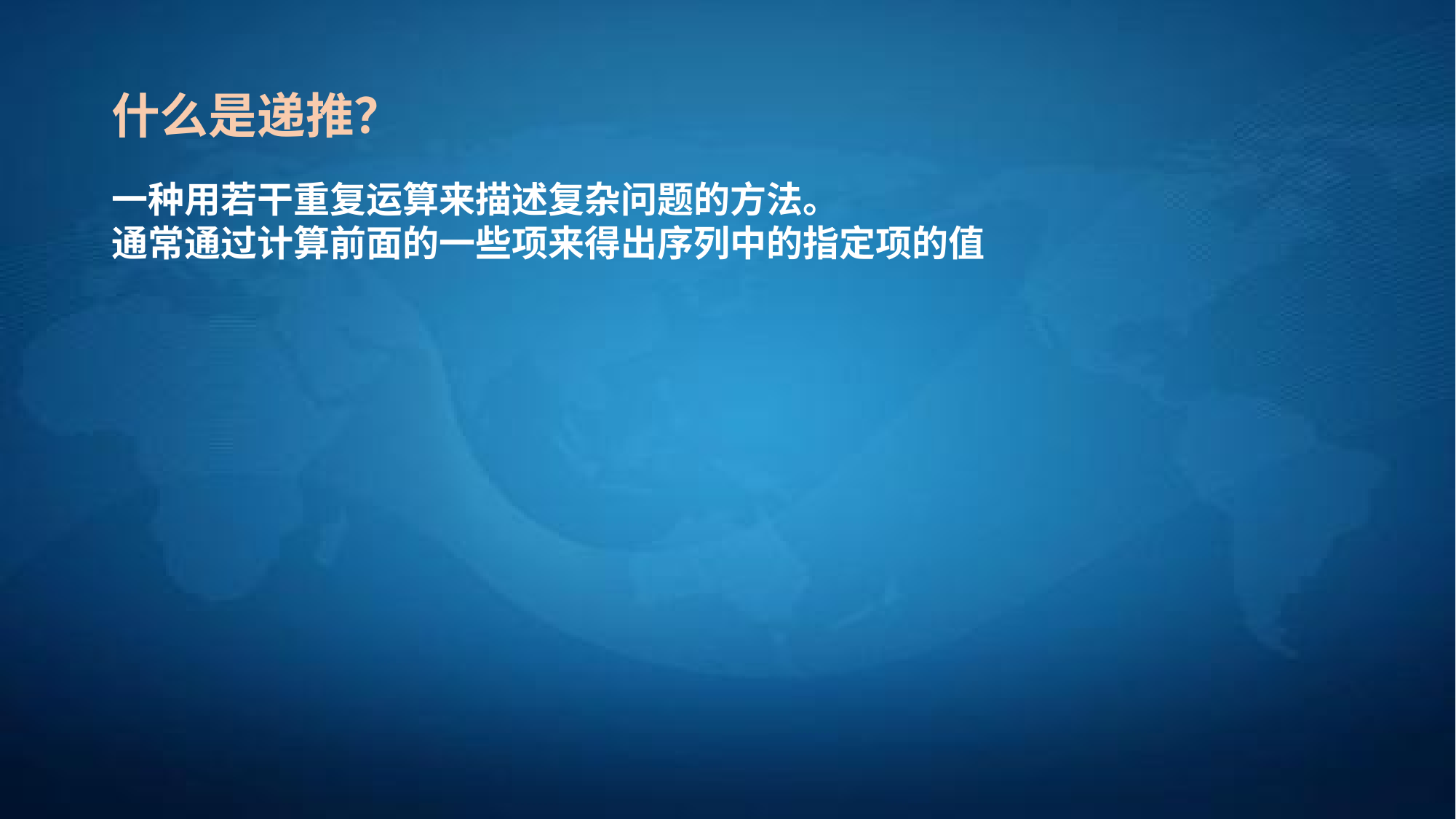

什么是递推？

一种用若干重复运算来描述复杂问题的方法。
通常通过计算前面的一些项来得出序列中的指定项的值